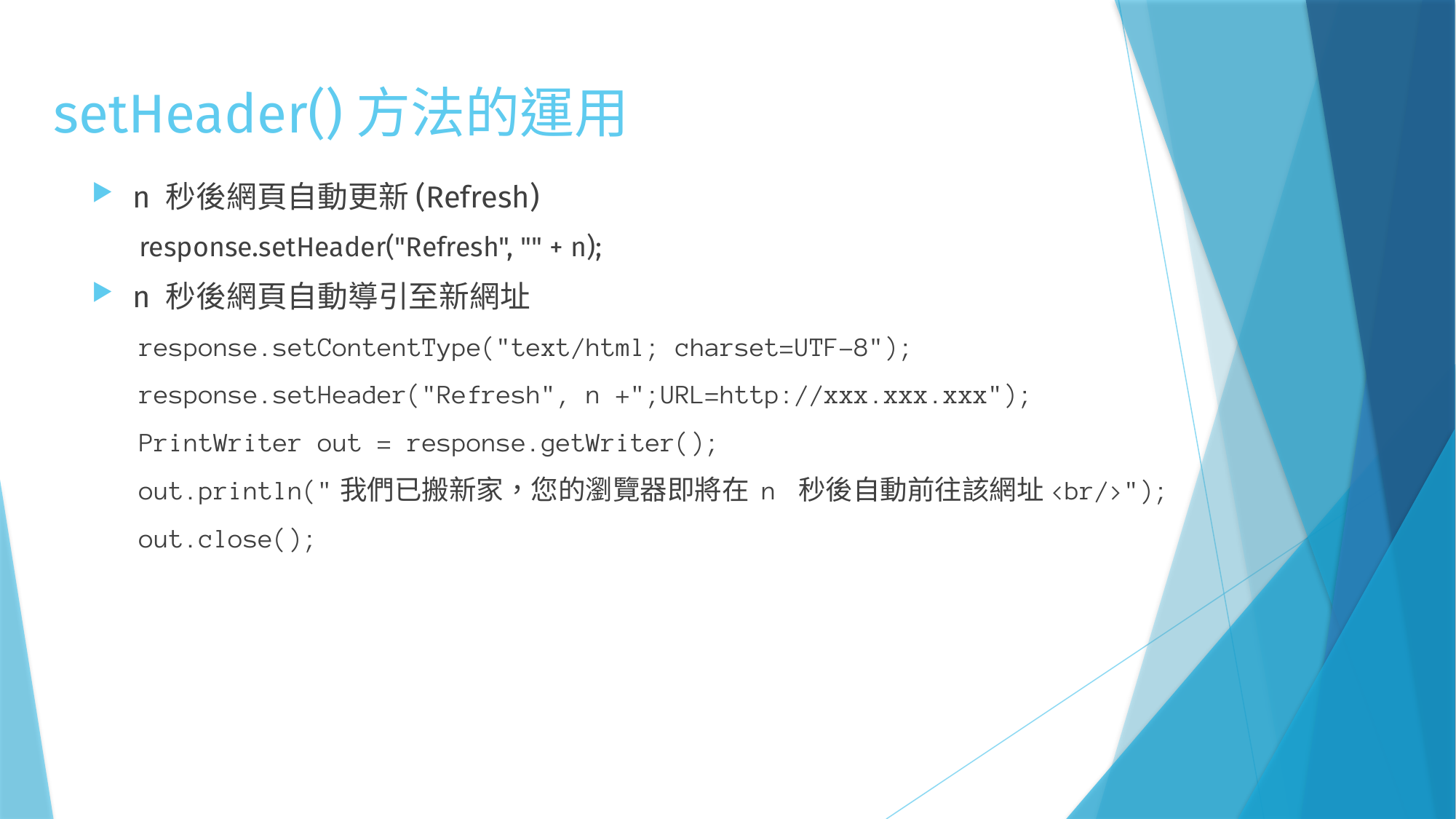

# setHeader()方法的運用
n 秒後網頁自動更新(Refresh)
response.setHeader("Refresh", "" + n);
n 秒後網頁自動導引至新網址
response.setContentType("text/html; charset=UTF-8");
response.setHeader("Refresh", n +";URL=http://xxx.xxx.xxx");
PrintWriter out = response.getWriter();
out.println("我們已搬新家，您的瀏覽器即將在 n 秒後自動前往該網址<br/>");
out.close();